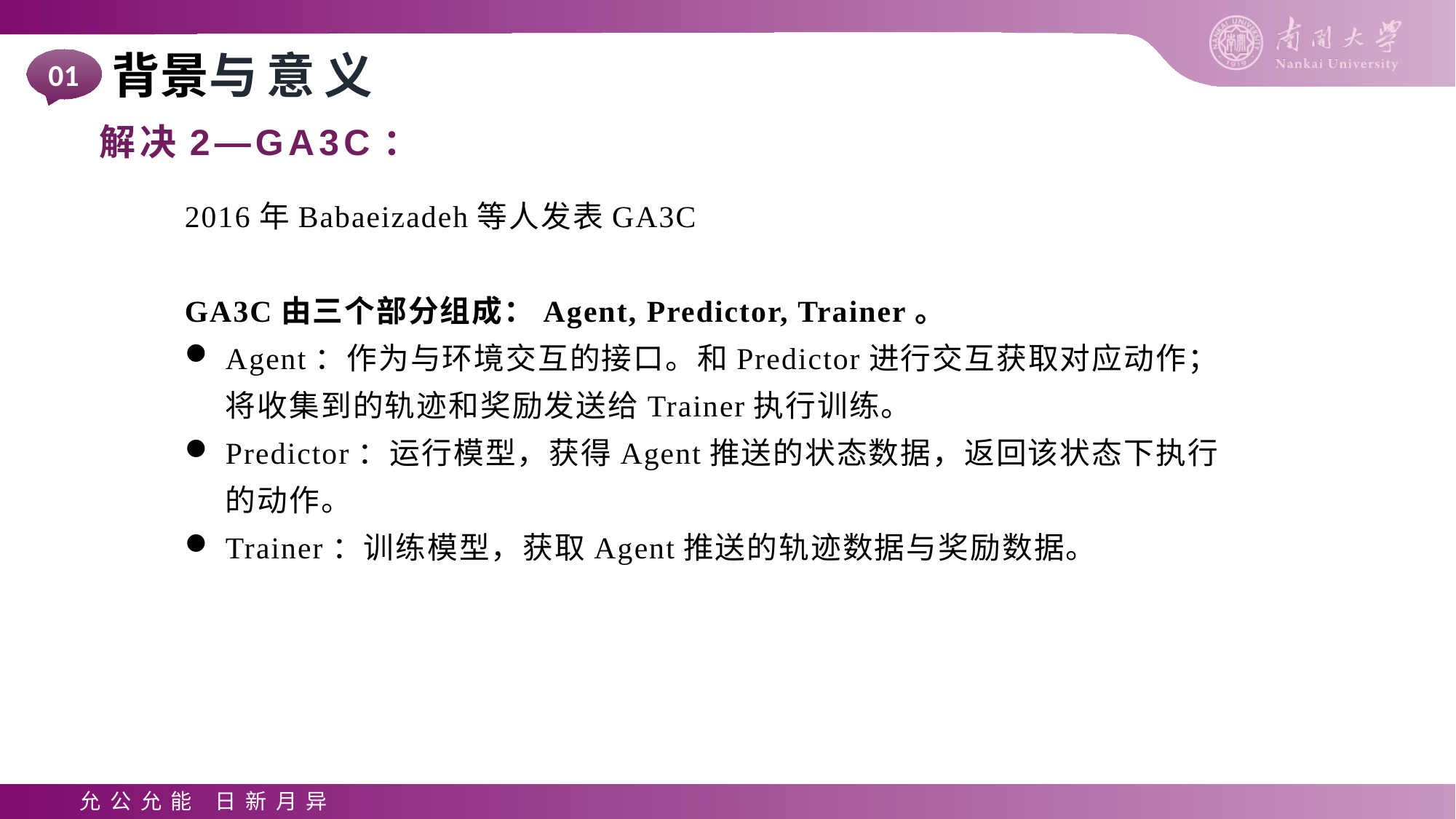

背景与意义
01
解决2—GA3C：
2016年Babaeizadeh等人发表GA3C

GA3C由三个部分组成：Agent, Predictor, Trainer。
Agent：作为与环境交互的接口。和Predictor进行交互获取对应动作；将收集到的轨迹和奖励发送给Trainer执行训练。
Predictor：运行模型，获得Agent推送的状态数据，返回该状态下执行的动作。
Trainer：训练模型，获取Agent推送的轨迹数据与奖励数据。